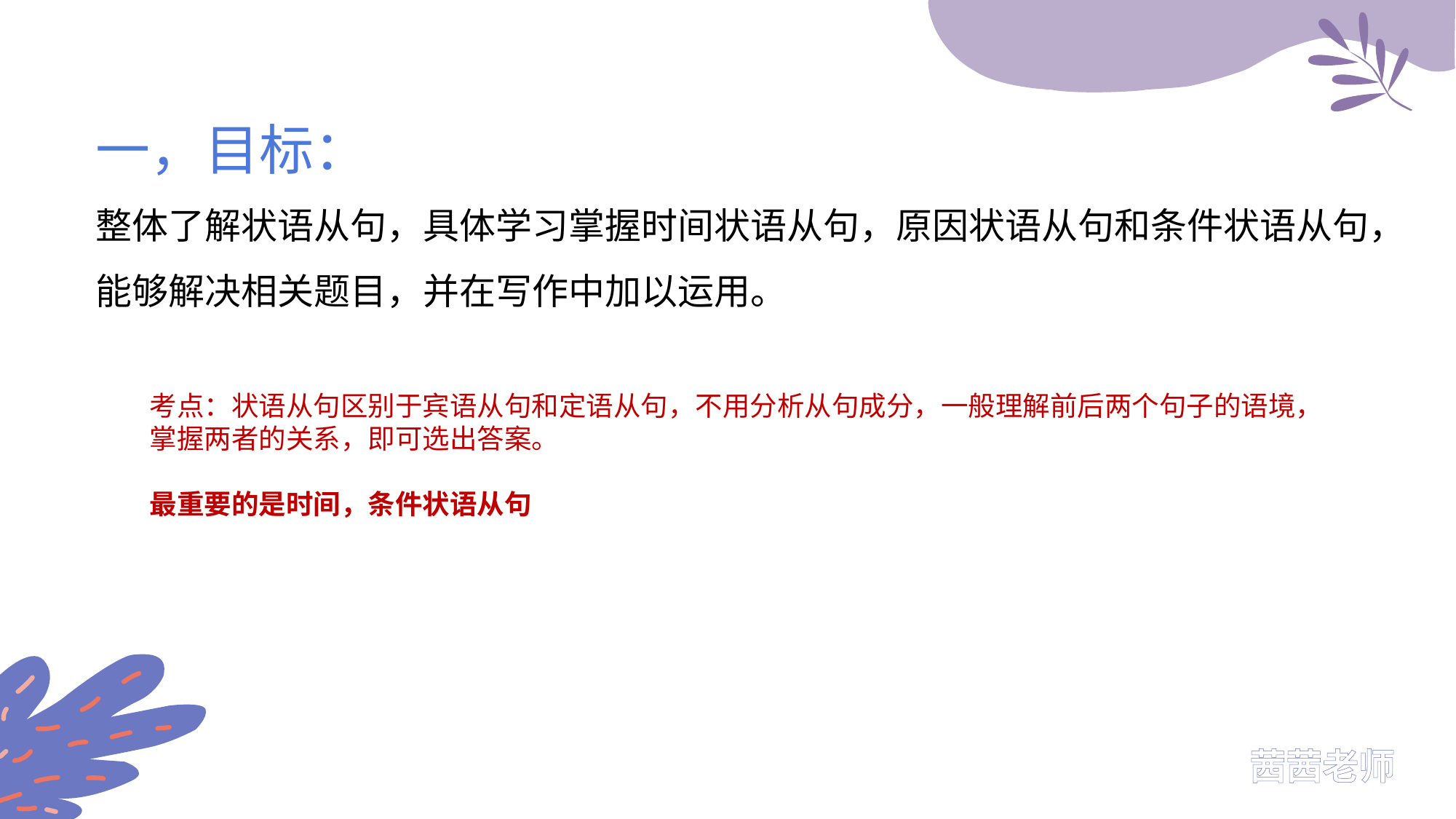

一，目标：
整体了解状语从句，具体学习掌握时间状语从句，原因状语从句和条件状语从句，
能够解决相关题目，并在写作中加以运用。

考点：状语从句区别于宾语从句和定语从句，不用分析从句成分，一般理解前后两个句子的语境，
掌握两者的关系，即可选出答案。

最重要的是时间，条件状语从句